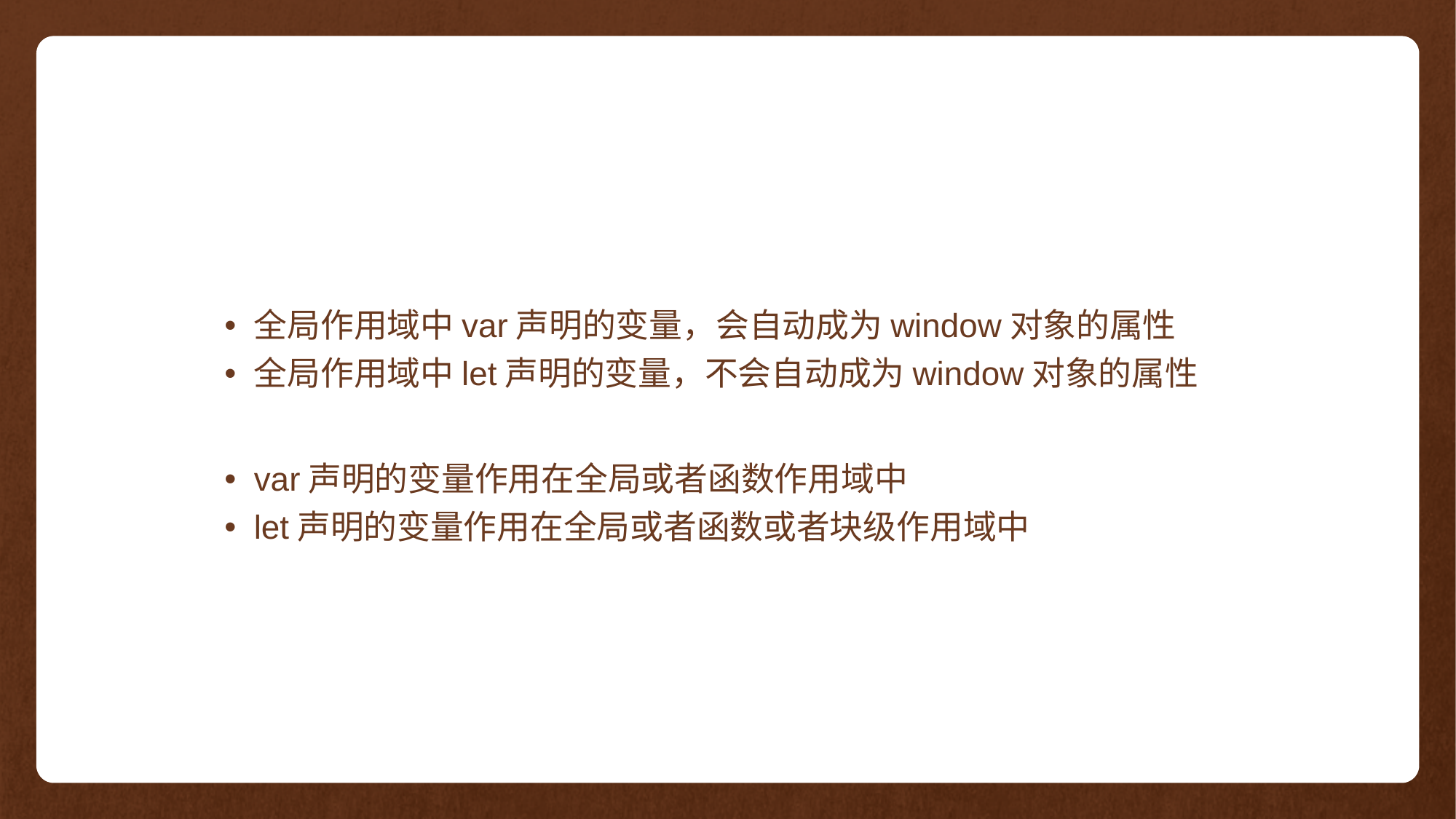

全局作用域中var声明的变量，会自动成为window对象的属性
全局作用域中let声明的变量，不会自动成为window对象的属性

var声明的变量作用在全局或者函数作用域中
let声明的变量作用在全局或者函数或者块级作用域中